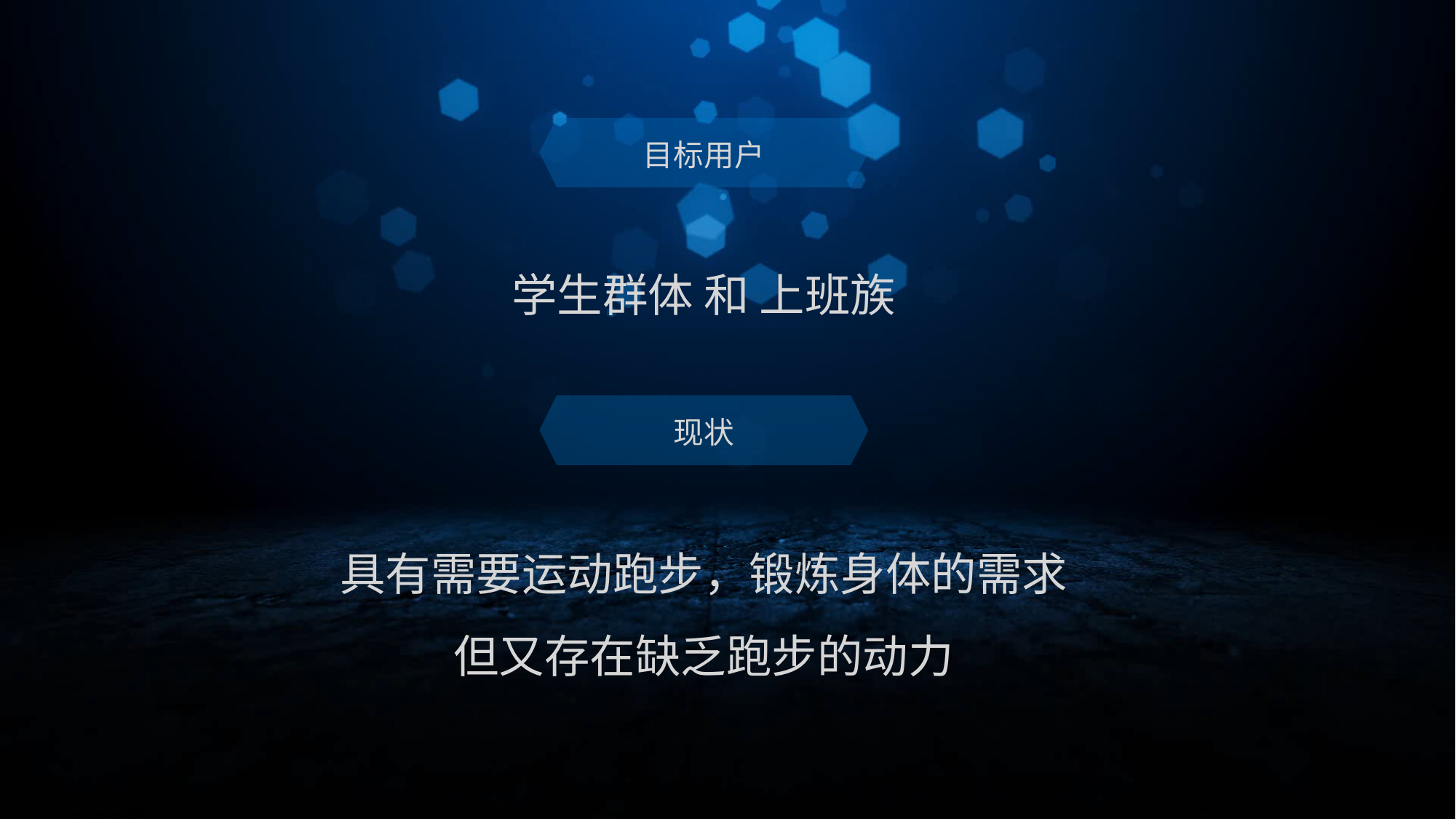

目标用户
学生群体 和 上班族

现状
具有需要运动跑步，锻炼身体的需求
但又存在缺乏跑步的动力